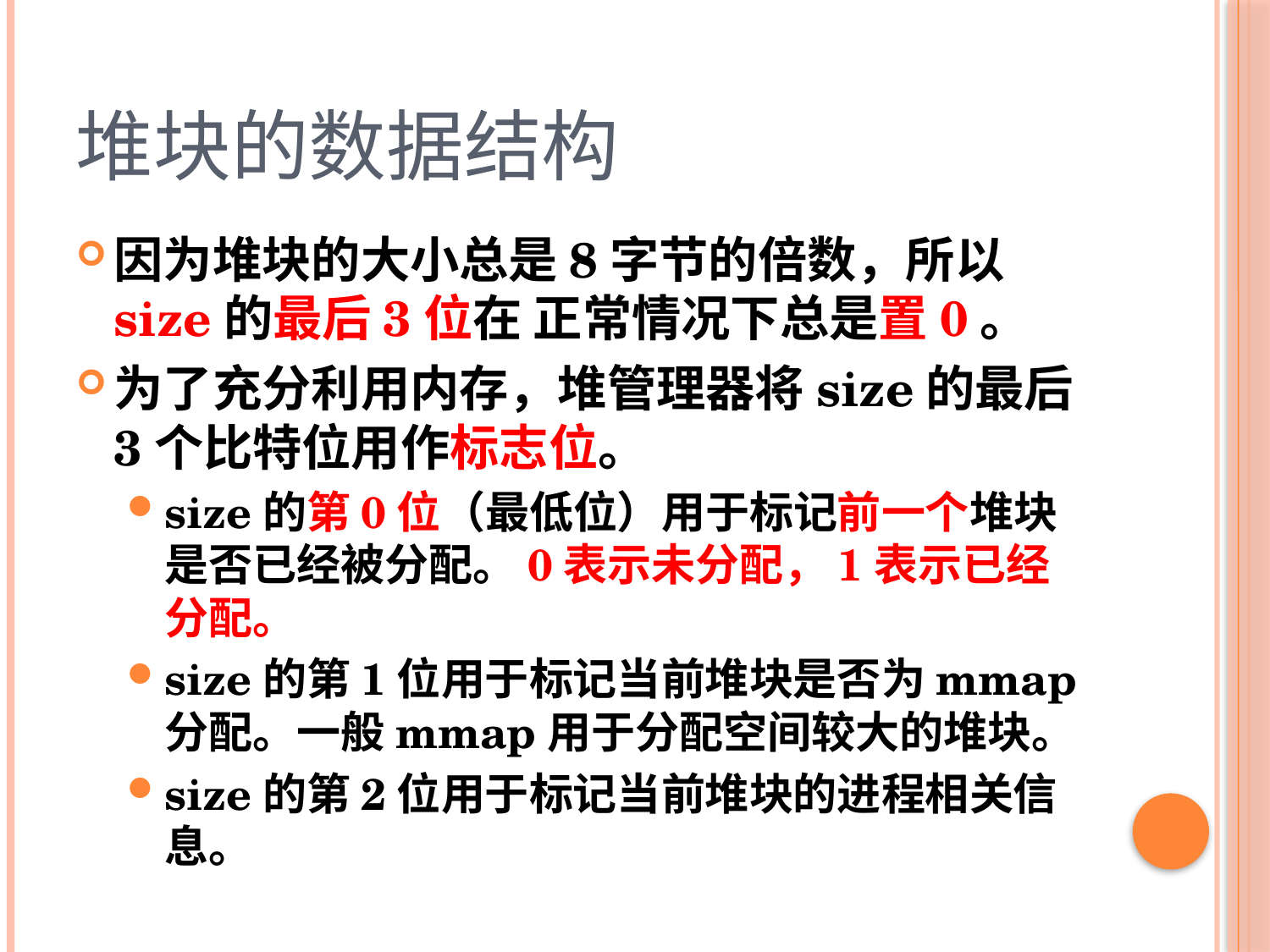

# 堆块的数据结构
因为堆块的大小总是8字节的倍数，所以size的最后3位在 正常情况下总是置0。
为了充分利用内存，堆管理器将size的最后3个比特位用作标志位。
size的第0位（最低位）用于标记前一个堆块是否已经被分配。0表示未分配，1表示已经分配。
size的第1位用于标记当前堆块是否为mmap分配。一般mmap用于分配空间较大的堆块。
size的第2位用于标记当前堆块的进程相关信息。